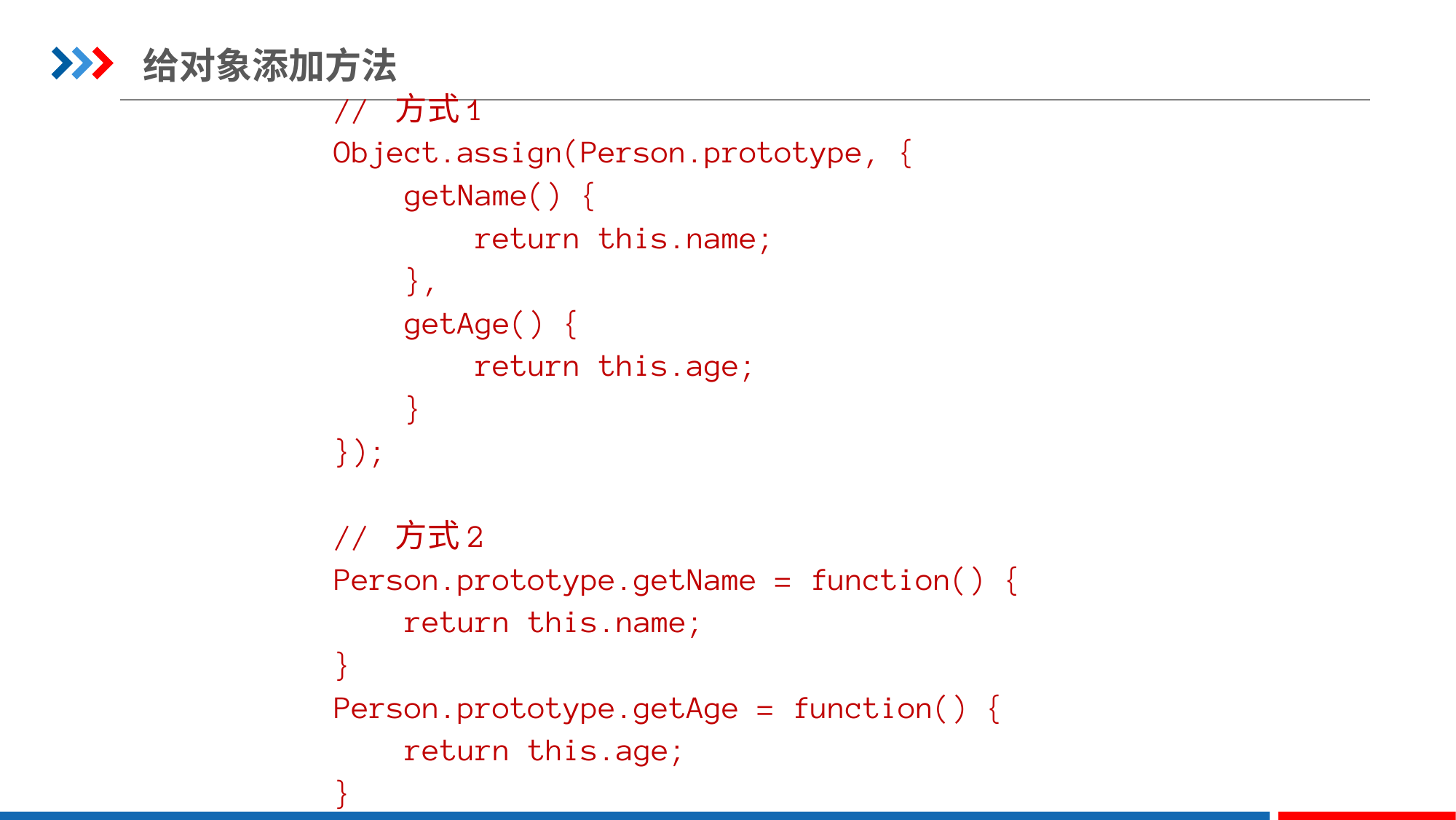

给对象添加方法
// 方式1
Object.assign(Person.prototype, {
    getName() {
        return this.name;
    },
    getAge() {
        return this.age;
    }
});

// 方式2
Person.prototype.getName = function() {
    return this.name;
}
Person.prototype.getAge = function() {
    return this.age;
}